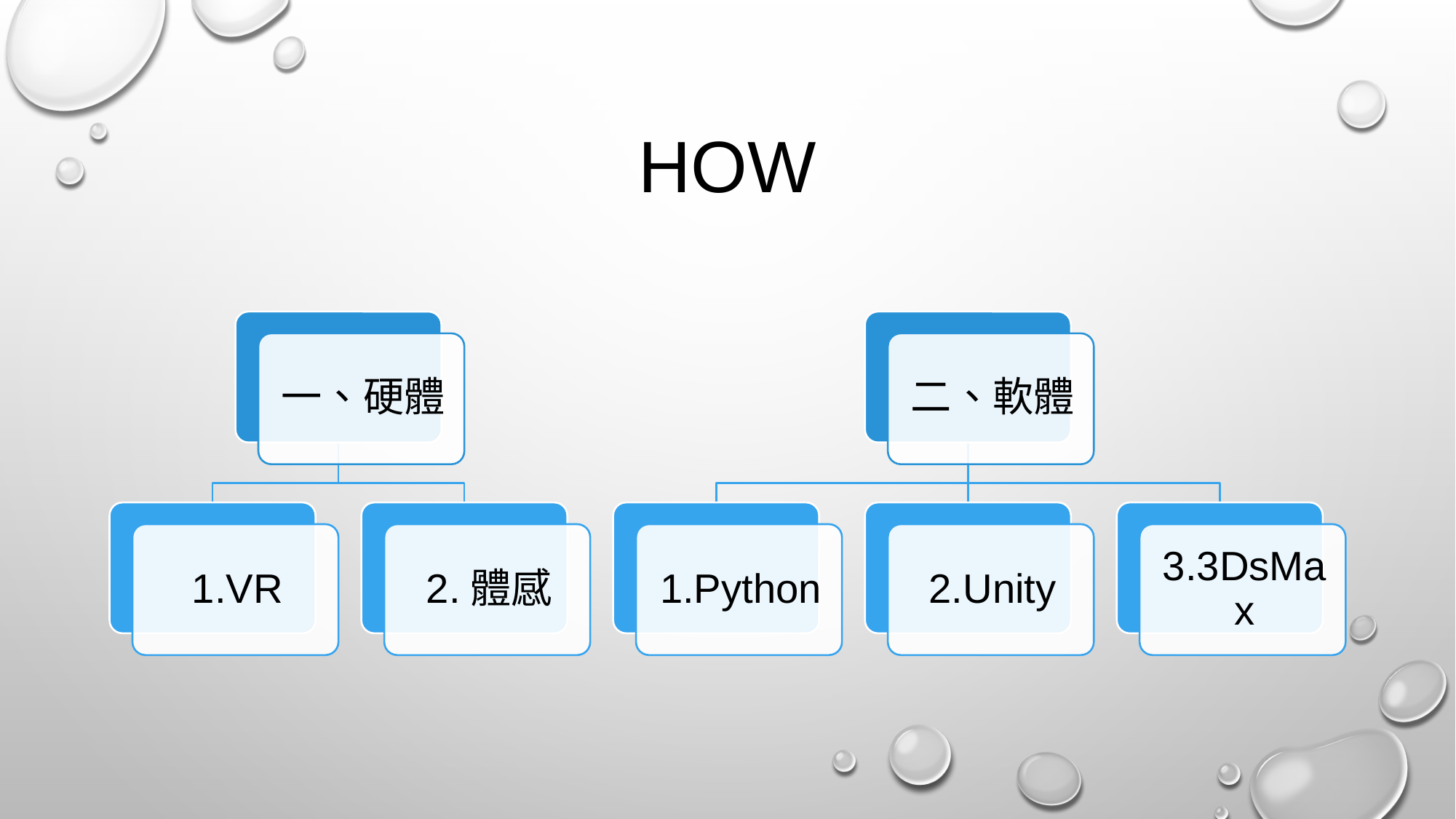

# How
一、硬體
1.VR
2.體感
二、軟體
1.Python
2.Unity
3.3DsMax